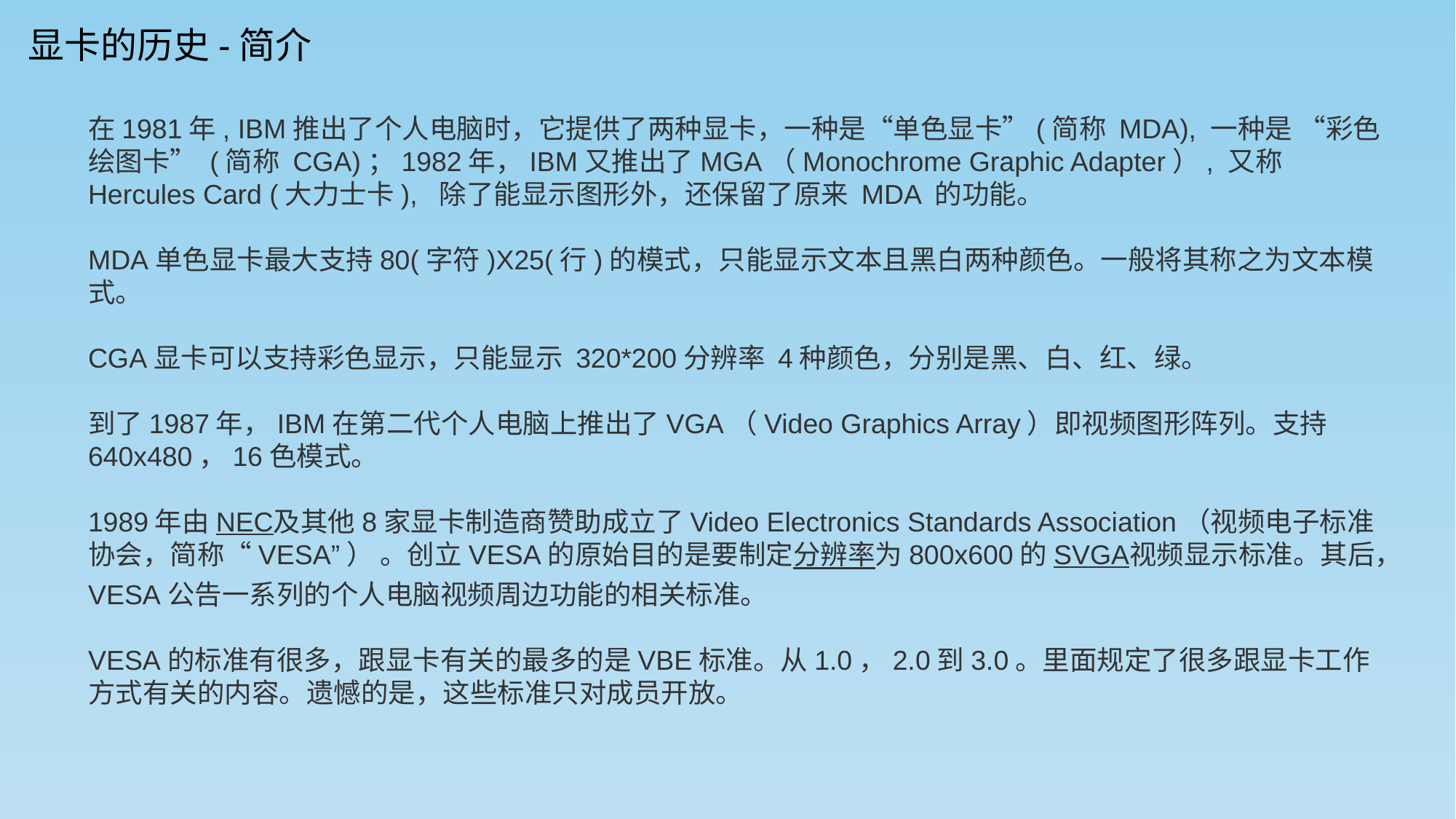

显卡的历史-简介
在1981年, IBM推出了个人电脑时，它提供了两种显卡，一种是“单色显卡”(简称 MDA), 一种是 “彩色绘图卡” (简称 CGA)；1982年，IBM又推出了MGA（Monochrome Graphic Adapter）, 又称Hercules Card (大力士卡),  除了能显示图形外，还保留了原来 MDA 的功能。

MDA单色显卡最大支持80(字符)X25(行)的模式，只能显示文本且黑白两种颜色。一般将其称之为文本模式。

CGA显卡可以支持彩色显示，只能显示 320*200分辨率 4种颜色，分别是黑、白、红、绿。

到了1987年，IBM在第二代个人电脑上推出了VGA（Video Graphics Array）即视频图形阵列。支持640x480，16色模式。

1989年由NEC及其他8家显卡制造商赞助成立了Video Electronics Standards Association（视频电子标准协会，简称“VESA”） 。创立VESA的原始目的是要制定分辨率为800x600的SVGA视频显示标准。其后，VESA公告一系列的个人电脑视频周边功能的相关标准。

VESA的标准有很多，跟显卡有关的最多的是VBE标准。从1.0，2.0到3.0。里面规定了很多跟显卡工作方式有关的内容。遗憾的是，这些标准只对成员开放。